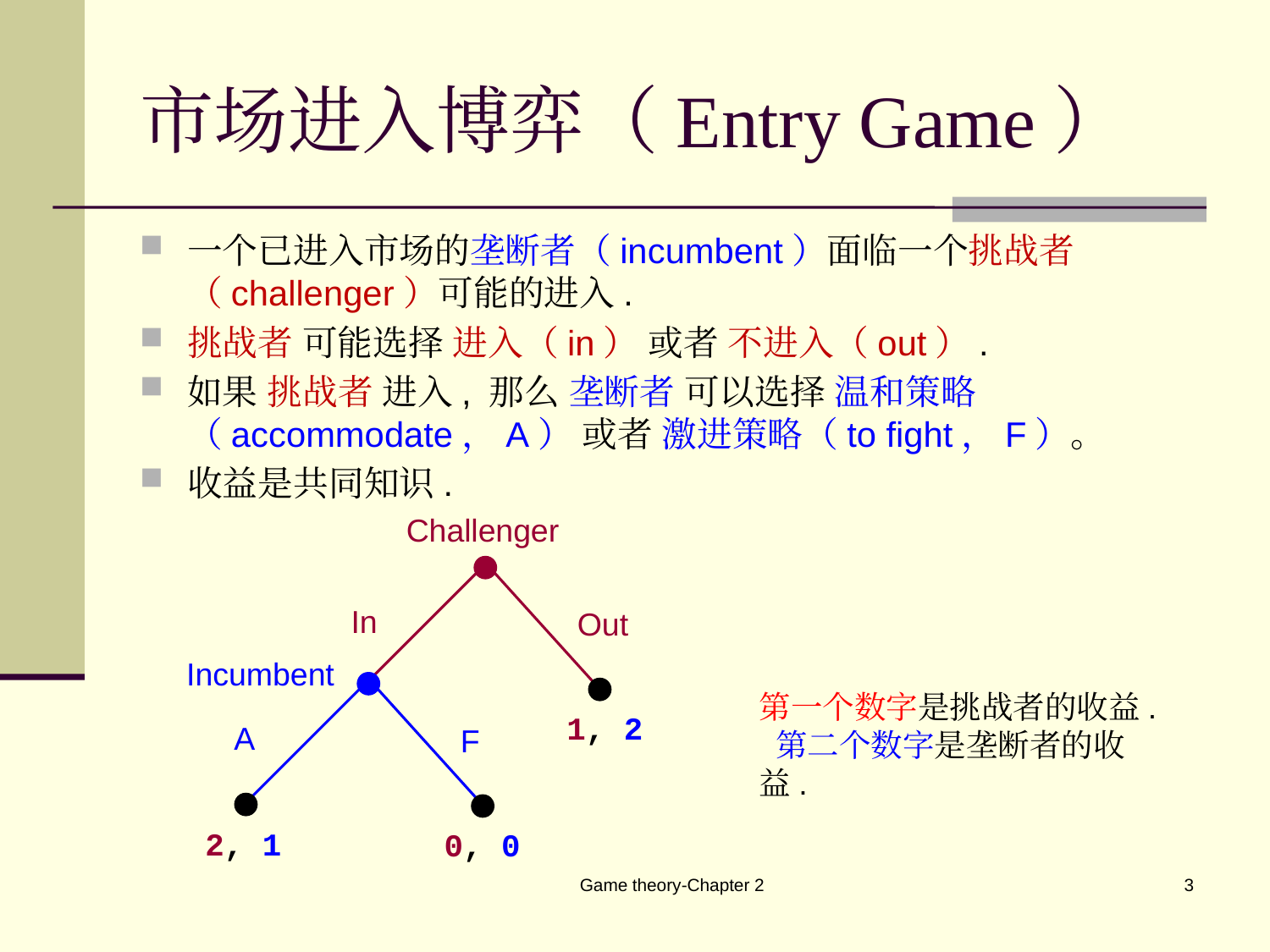

# 市场进入博弈（Entry Game）
一个已进入市场的垄断者（incumbent）面临一个挑战者（challenger）可能的进入.
挑战者 可能选择 进入（in） 或者 不进入（out）.
如果 挑战者 进入, 那么 垄断者 可以选择 温和策略（accommodate，A） 或者 激进策略（to fight，F）。
收益是共同知识.
Challenger

In
Out

Incumbent

第一个数字是挑战者的收益. 第二个数字是垄断者的收益.

1, 2
A
F

2, 1
0, 0
Game theory-Chapter 2
3